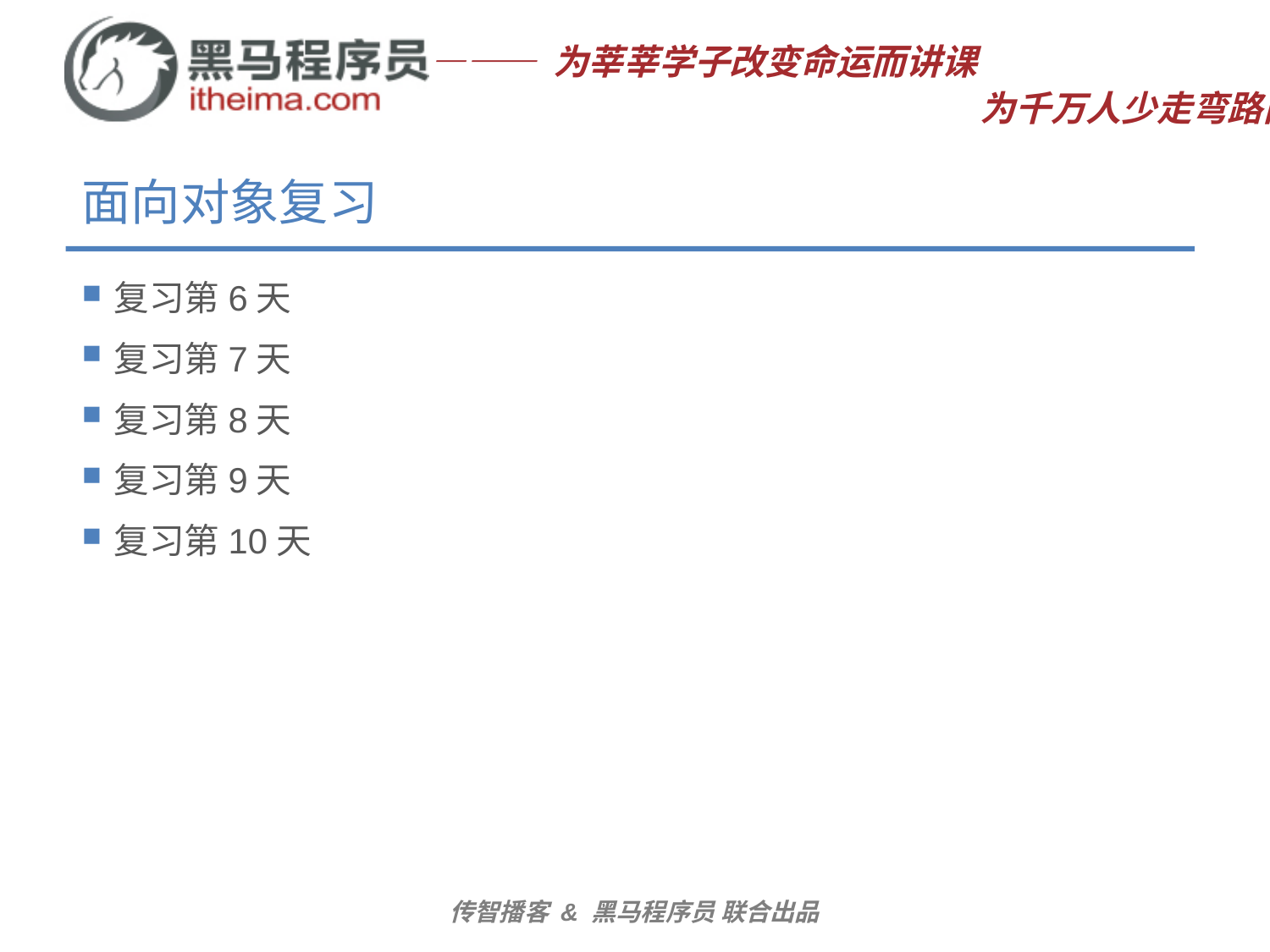

# 面向对象复习
复习第6天
复习第7天
复习第8天
复习第9天
复习第10天